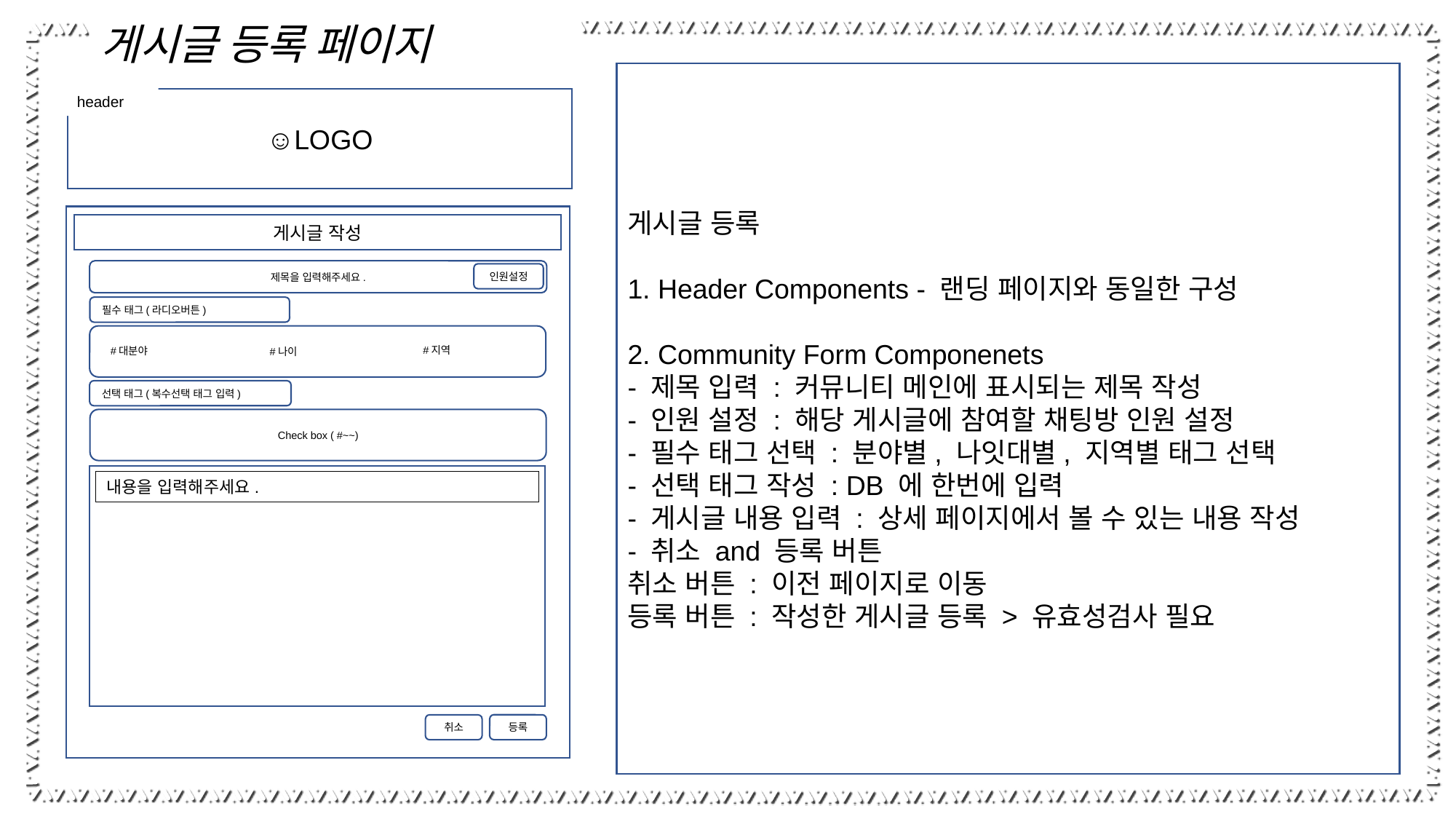

게시글 등록 페이지

게시글 등록

1. Header Components - 랜딩 페이지와 동일한 구성

2. Community Form Componenets
- 제목 입력 : 커뮤니티 메인에 표시되는 제목 작성
- 인원 설정 : 해당 게시글에 참여할 채팅방 인원 설정
- 필수 태그 선택 : 분야별, 나잇대별, 지역별 태그 선택
- 선택 태그 작성 : DB 에 한번에 입력
- 게시글 내용 입력 : 상세 페이지에서 볼 수 있는 내용 작성
- 취소 and 등록 버튼
취소 버튼 : 이전 페이지로 이동
등록 버튼 : 작성한 게시글 등록 > 유효성검사 필요
header
...
☺LOGO

게시글 작성
제목을 입력해주세요.
인원설정

필수 태그(라디오버튼)

#지역
#대분야
#나이
선택 태그(복수선택 태그 입력)
Check box ( #~~)

내용을 입력해주세요.
등록
취소